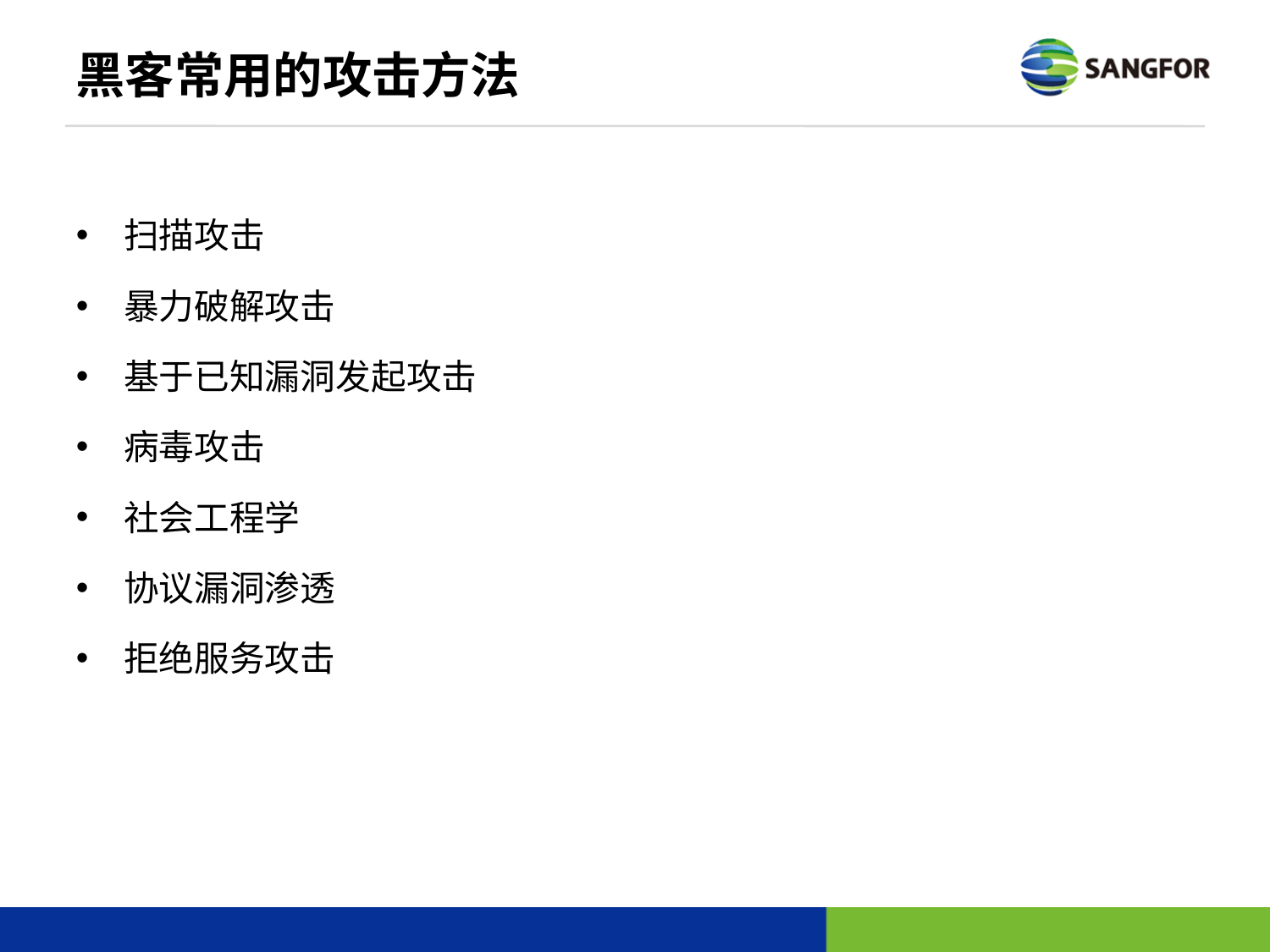

# 黑客常用的攻击方法
扫描攻击
暴力破解攻击
基于已知漏洞发起攻击
病毒攻击
社会工程学
协议漏洞渗透
拒绝服务攻击